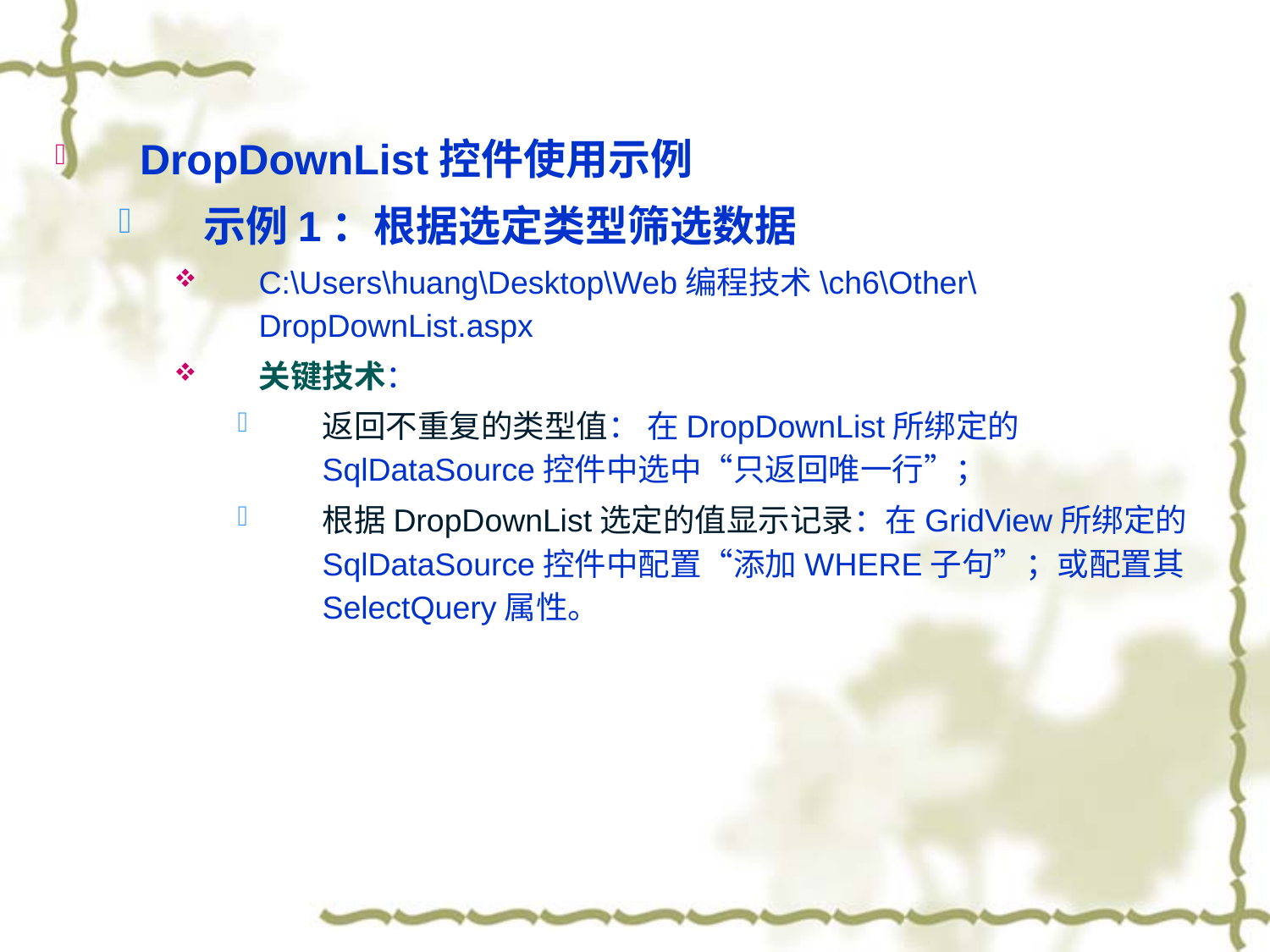

DropDownList控件使用示例
示例1：根据选定类型筛选数据
C:\Users\huang\Desktop\Web编程技术\ch6\Other\DropDownList.aspx
关键技术：
返回不重复的类型值： 在DropDownList所绑定的SqlDataSource控件中选中“只返回唯一行”；
根据DropDownList选定的值显示记录：在GridView所绑定的SqlDataSource控件中配置“添加WHERE子句”；或配置其SelectQuery属性。